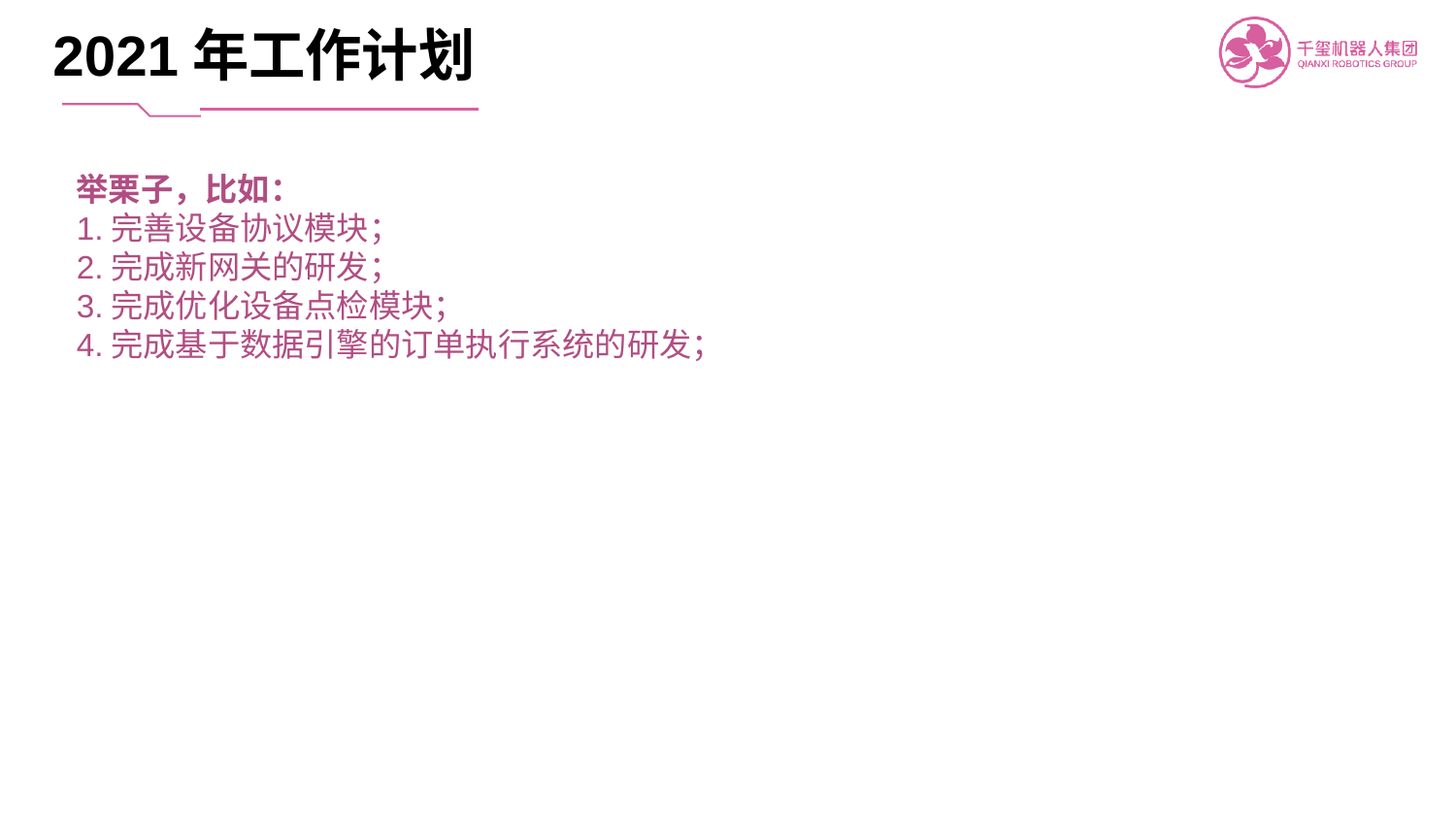

2021年工作计划

举栗子，比如：
1.完善设备协议模块；
2.完成新网关的研发；
3.完成优化设备点检模块；
4.完成基于数据引擎的订单执行系统的研发；